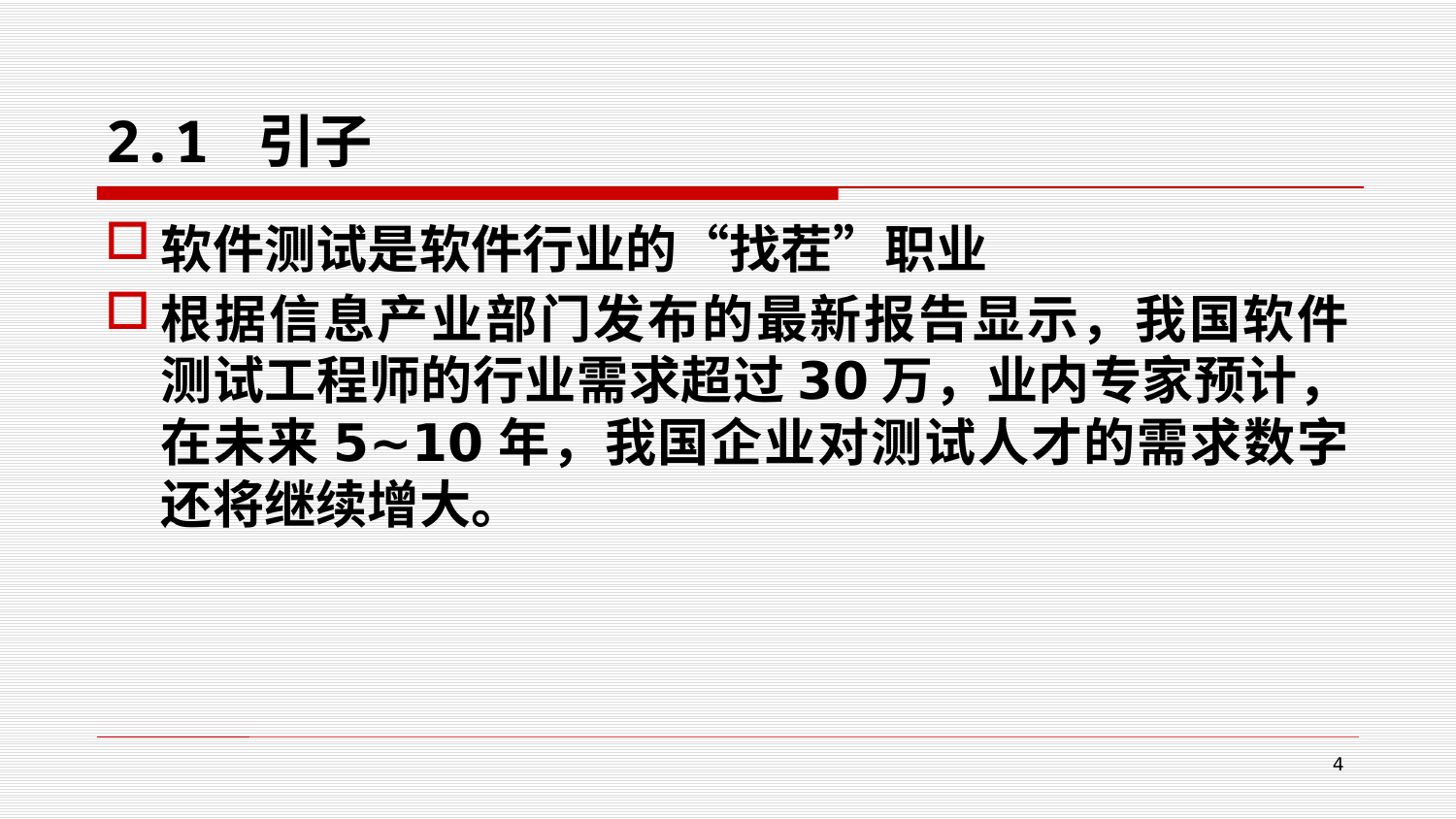

# 2.1 引子
软件测试是软件行业的“找茬”职业
根据信息产业部门发布的最新报告显示，我国软件测试工程师的行业需求超过30万，业内专家预计，在未来5~10年，我国企业对测试人才的需求数字还将继续增大。
4